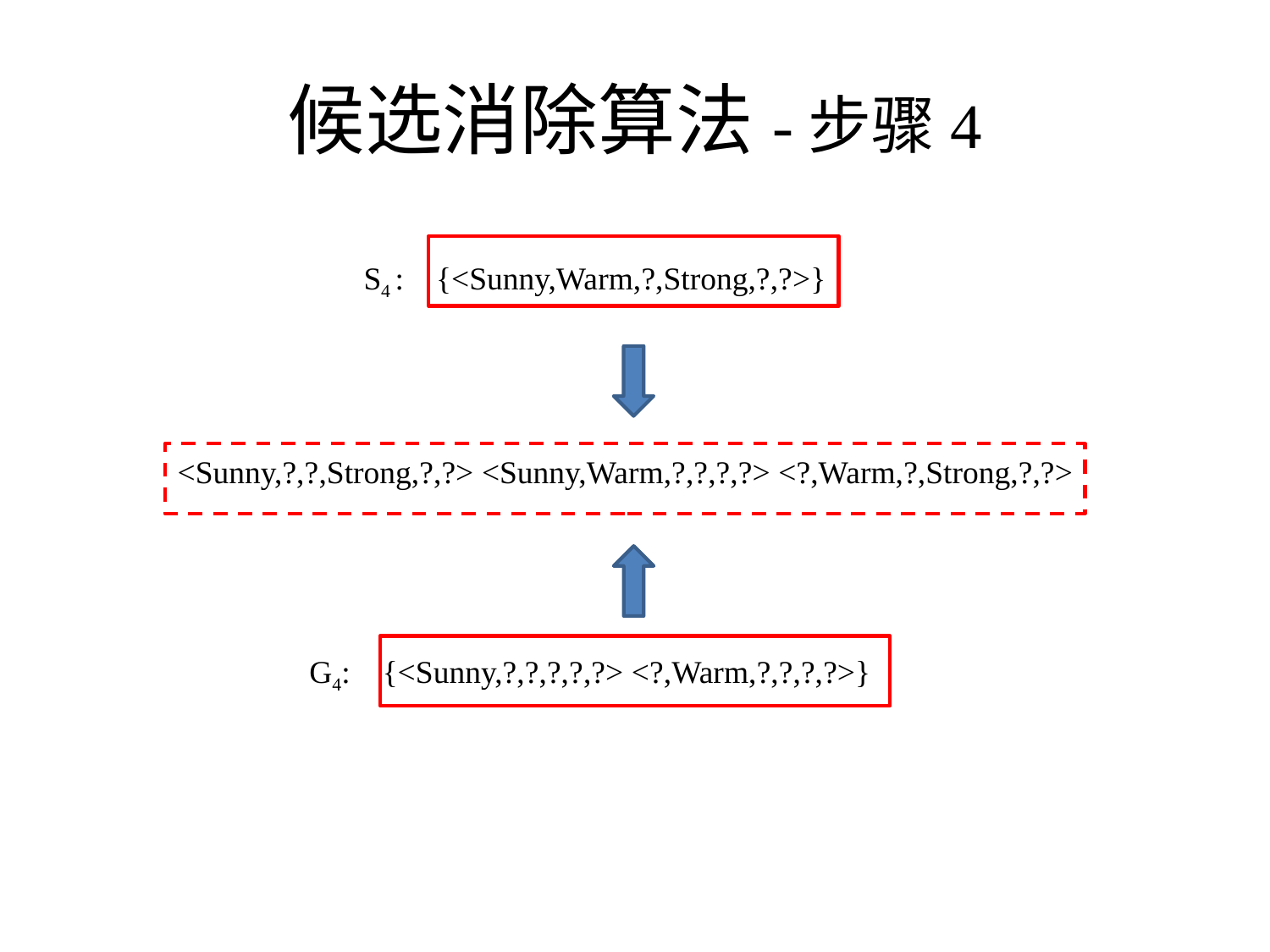

# 候选消除算法-步骤4

S4 :    {<Sunny,Warm,?,Strong,?,?>}

<Sunny,?,?,Strong,?,?> <Sunny,Warm,?,?,?,?> <?,Warm,?,Strong,?,?>

 G4:    {<Sunny,?,?,?,?,?> <?,Warm,?,?,?,?>}